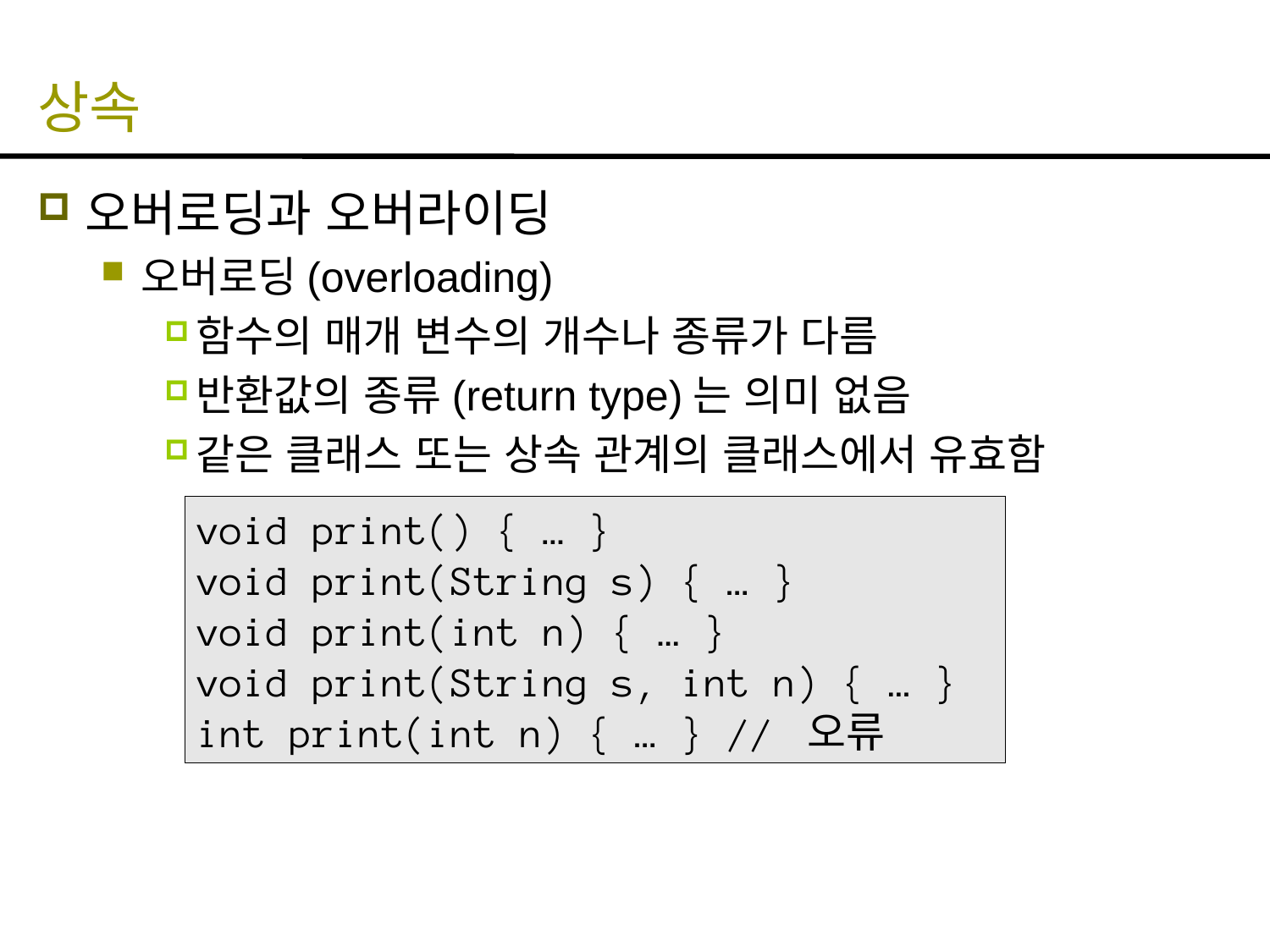

# 상속
오버로딩과 오버라이딩
오버로딩(overloading)
함수의 매개 변수의 개수나 종류가 다름
반환값의 종류(return type)는 의미 없음
같은 클래스 또는 상속 관계의 클래스에서 유효함

void print() { … }
void print(String s) { … }
void print(int n) { … }
void print(String s, int n) { … }
int print(int n) { … } // 오류